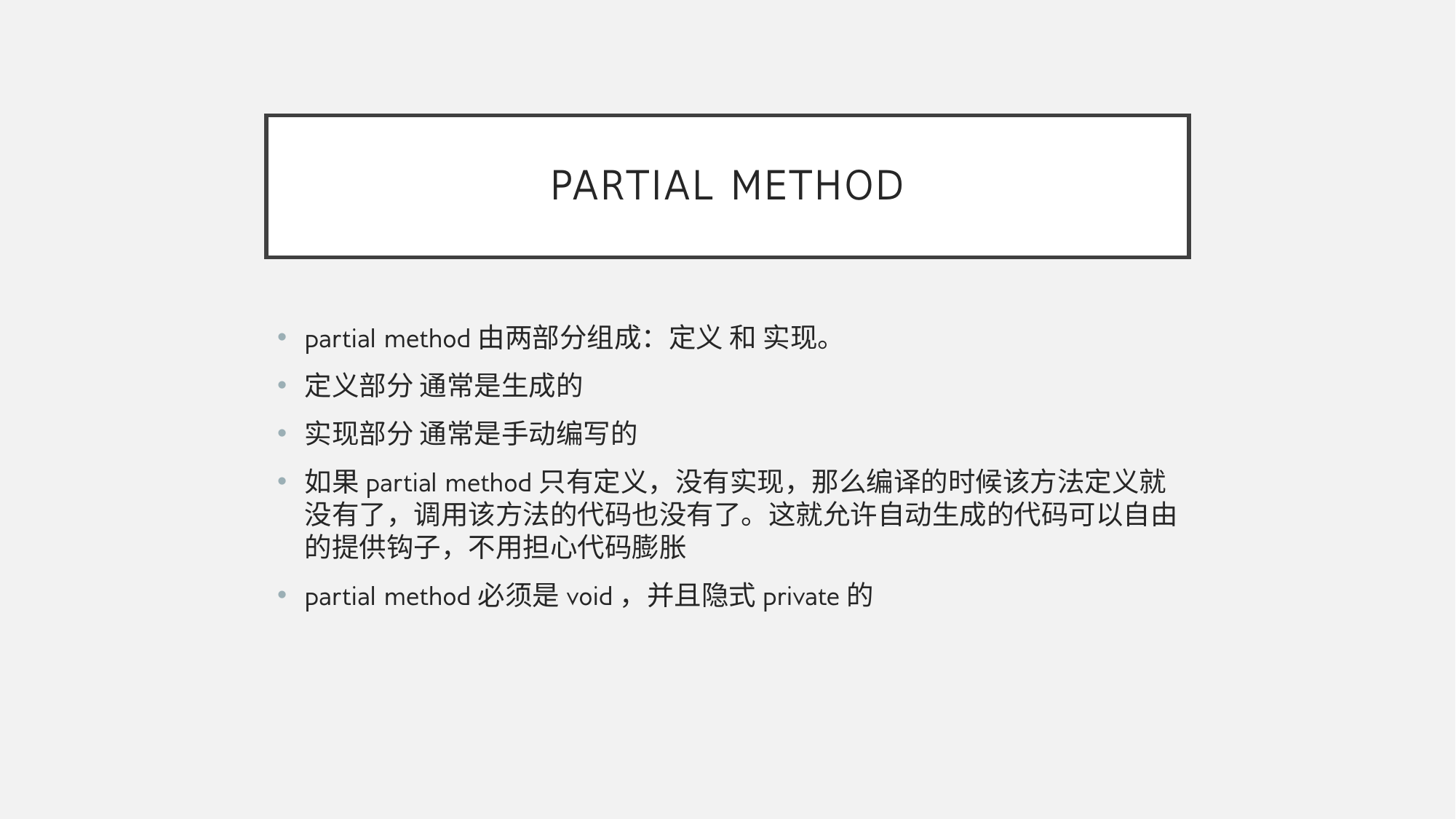

# partial method
partial method由两部分组成：定义 和 实现。
定义部分 通常是生成的
实现部分 通常是手动编写的
如果partial method只有定义，没有实现，那么编译的时候该方法定义就没有了，调用该方法的代码也没有了。这就允许自动生成的代码可以自由的提供钩子，不用担心代码膨胀
partial method必须是void，并且隐式private的